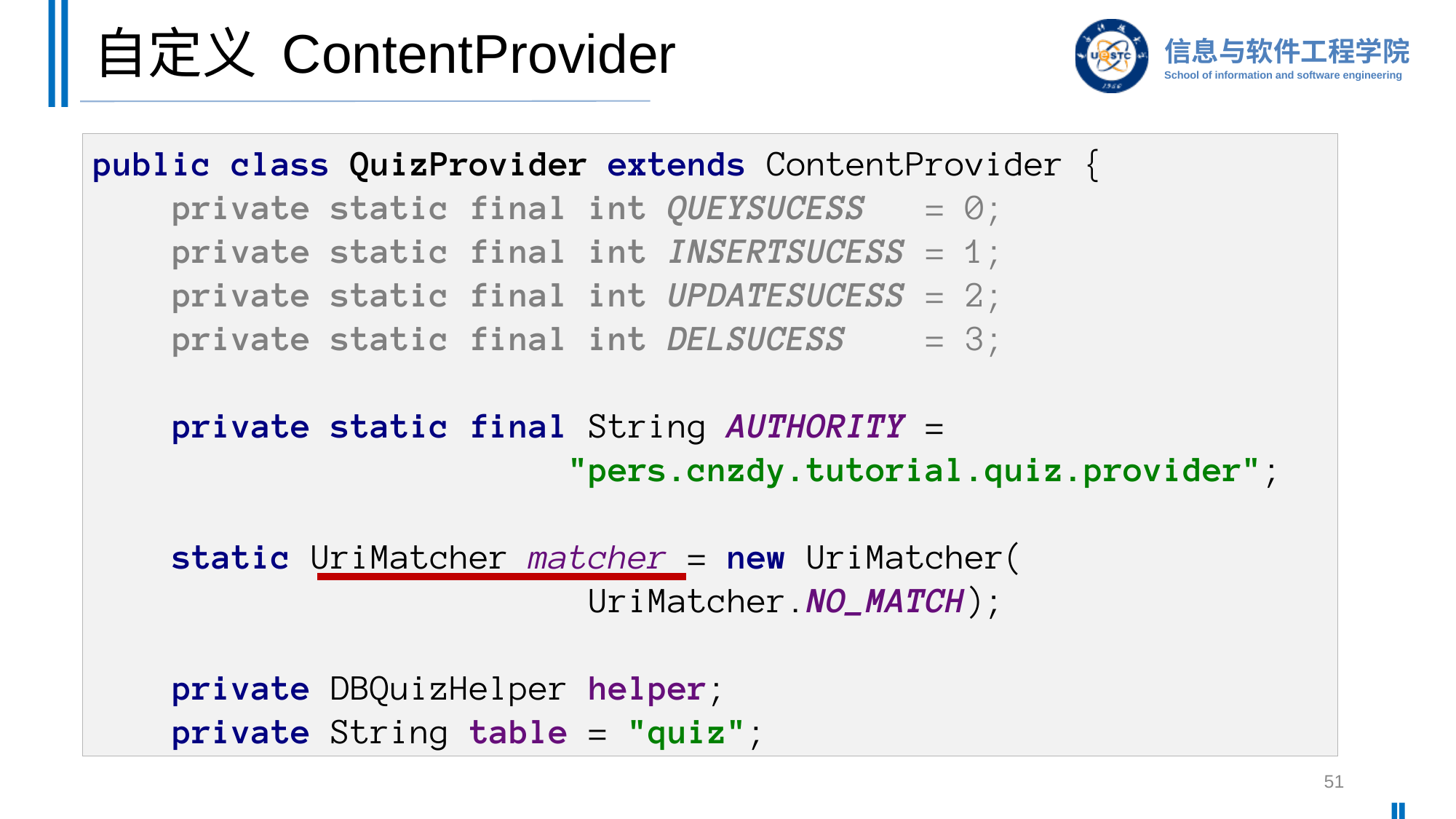

# 自定义 ContentProvider
public class QuizProvider extends ContentProvider {
    private static final int QUEYSUCESS   = 0;
    private static final int INSERTSUCESS = 1;
    private static final int UPDATESUCESS = 2;
    private static final int DELSUCESS    = 3;
    private static final String AUTHORITY =
                        "pers.cnzdy.tutorial.quiz.provider";
    static UriMatcher matcher = new UriMatcher(
                         UriMatcher.NO_MATCH);
    private DBQuizHelper helper;
    private String table = "quiz";
51